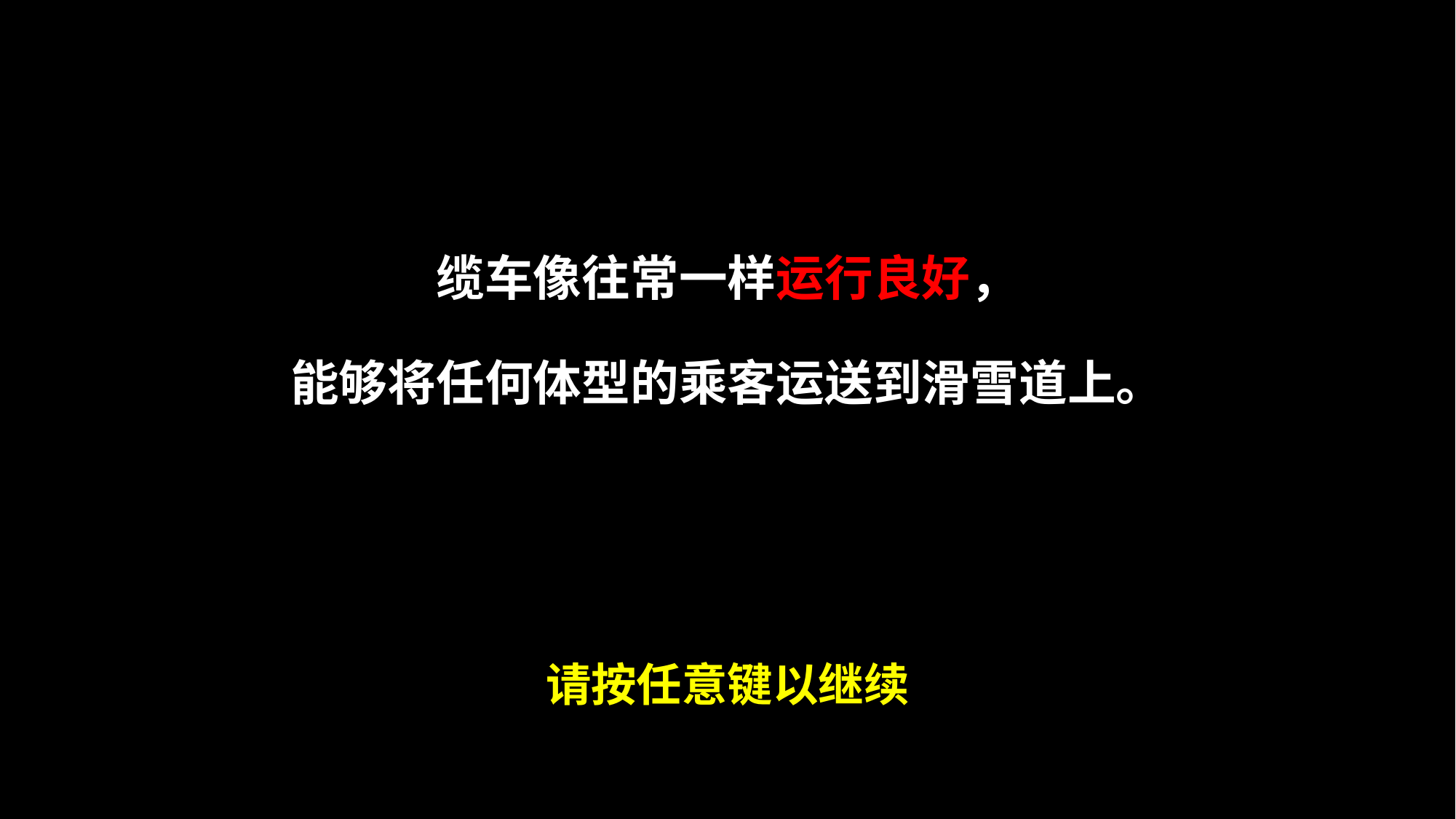

# 缆车像往常一样运行良好， 能够将任何体型的乘客运送到滑雪道上。
请按任意键以继续